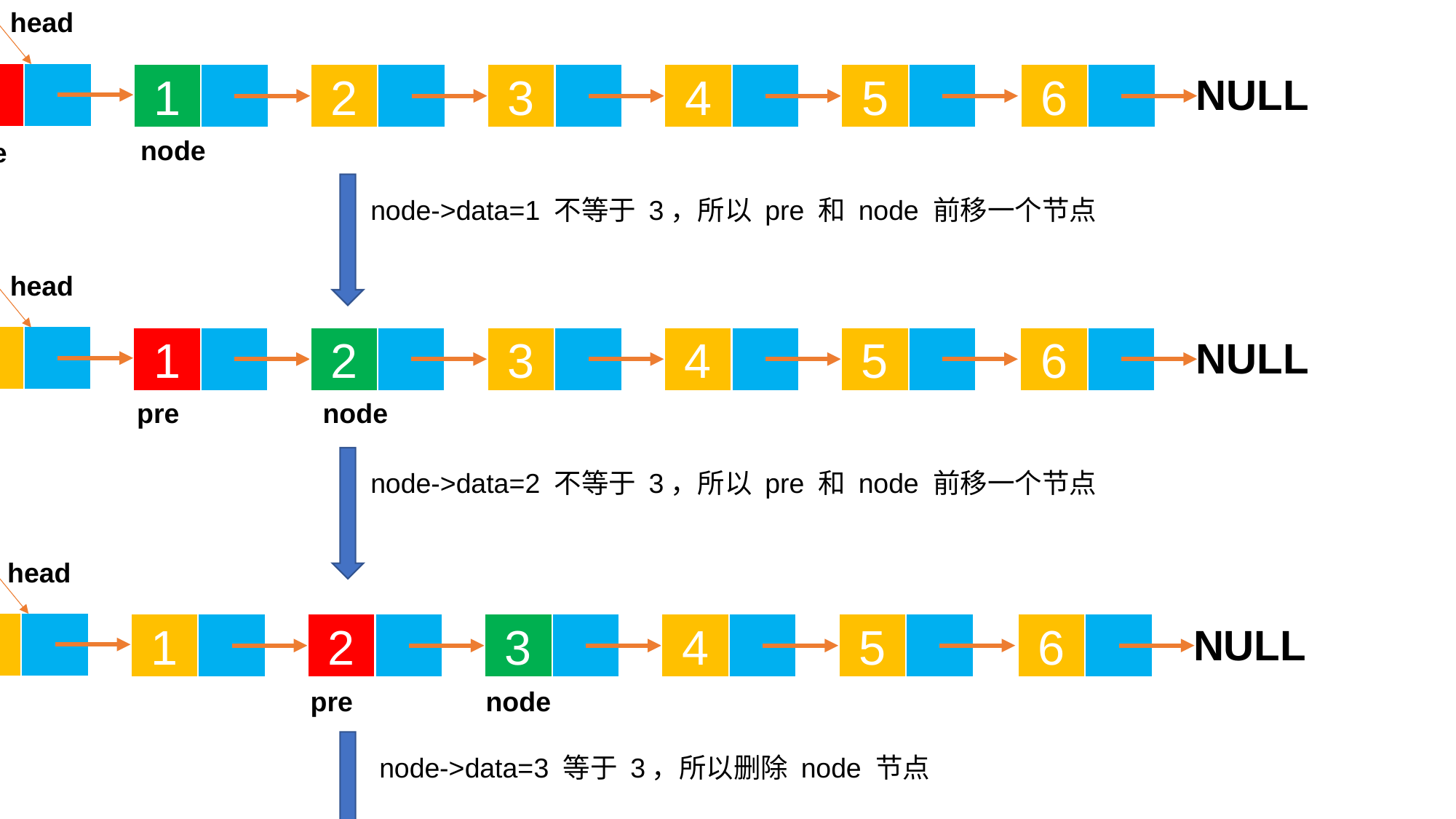

head
删除值为 3 的节点
NULL

1

2

3

4

5

6

node
pre

node->data=1 不等于 3，所以 pre 和 node 前移一个节点
head
NULL

1

2

3

4

5

6

pre
node

node->data=2 不等于 3，所以 pre 和 node 前移一个节点
head
NULL

1

2

3

4

5

6

pre
node

node->data=3 等于 3，所以删除 node 节点
head
pre->next=node->next;
free(node);
NULL

1

2

3

4

5

6

pre
node
head
NULL
4

5

6

1

2

pre
node